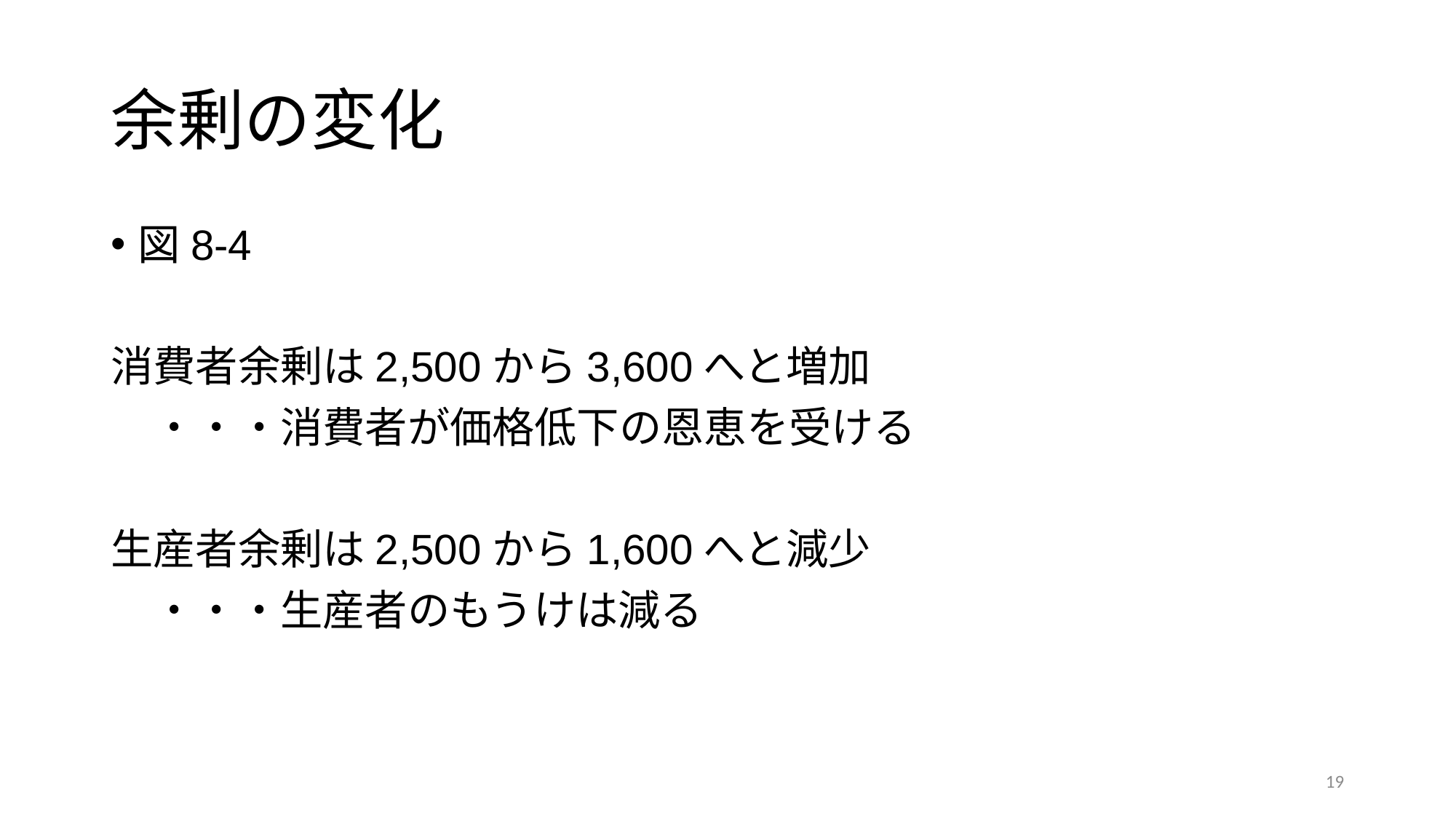

# 余剰の変化
図8-4

消費者余剰は2,500から3,600へと増加
　・・・消費者が価格低下の恩恵を受ける

生産者余剰は2,500から1,600へと減少
　・・・生産者のもうけは減る
19